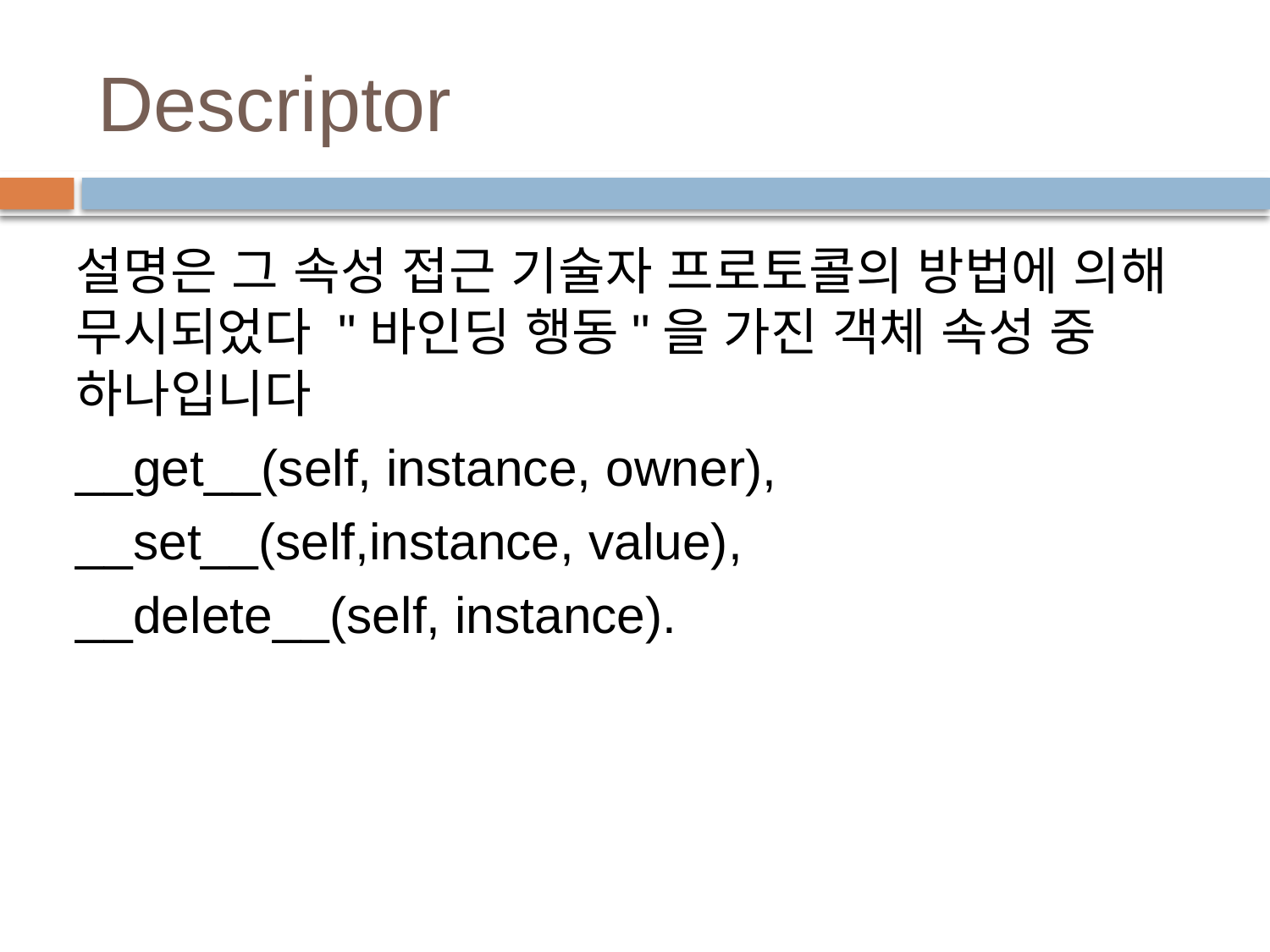

# Descriptor
설명은 그 속성 접근 기술자 프로토콜의 방법에 의해 무시되었다 "바인딩 행동"을 가진 객체 속성 중 하나입니다
__get__(self, instance, owner),
__set__(self,instance, value),
__delete__(self, instance).